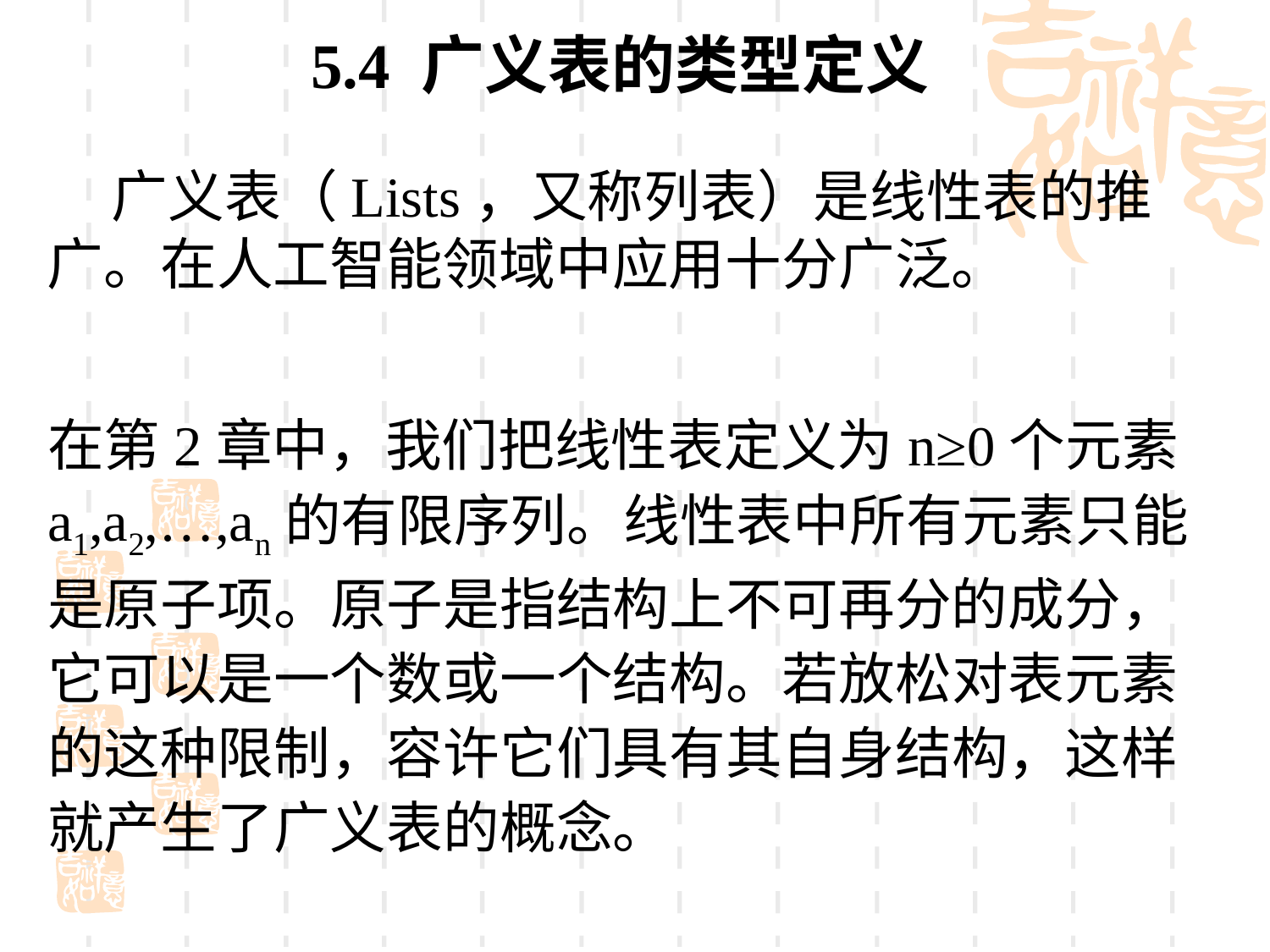

5.4 广义表的类型定义
    广义表（Lists，又称列表）是线性表的推广。在人工智能领域中应用十分广泛。
# 在第2章中，我们把线性表定义为n≥0个元素a1,a2,…,an的有限序列。线性表中所有元素只能是原子项。原子是指结构上不可再分的成分，它可以是一个数或一个结构。若放松对表元素的这种限制，容许它们具有其自身结构，这样就产生了广义表的概念。